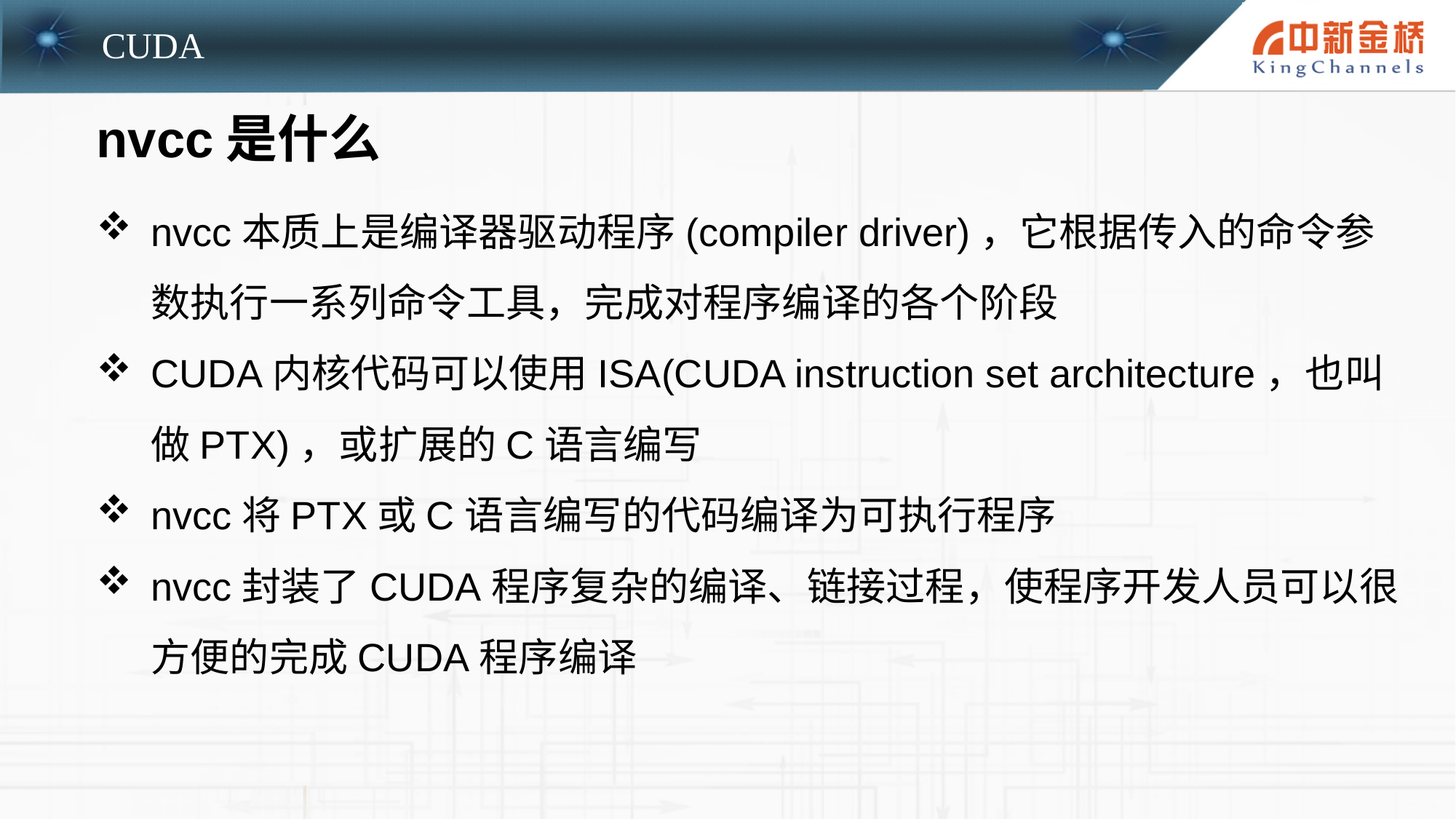

nvcc是什么
nvcc本质上是编译器驱动程序(compiler driver)，它根据传入的命令参数执行一系列命令工具，完成对程序编译的各个阶段
CUDA内核代码可以使用ISA(CUDA instruction set architecture，也叫做PTX)，或扩展的C语言编写
nvcc将PTX或C语言编写的代码编译为可执行程序
nvcc封装了CUDA程序复杂的编译、链接过程，使程序开发人员可以很方便的完成CUDA程序编译